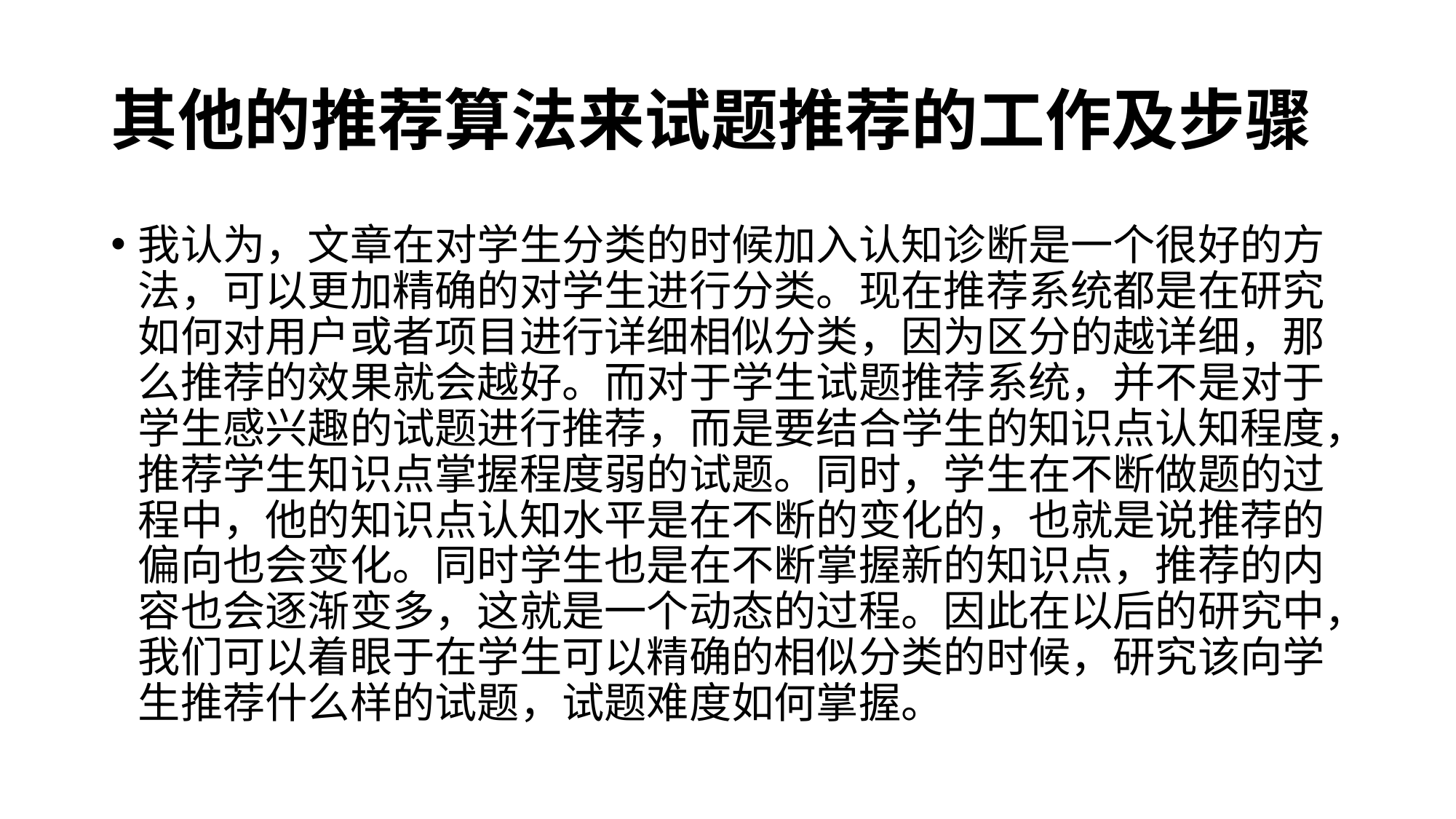

# 其他的推荐算法来试题推荐的工作及步骤
我认为，文章在对学生分类的时候加入认知诊断是一个很好的方法，可以更加精确的对学生进行分类。现在推荐系统都是在研究如何对用户或者项目进行详细相似分类，因为区分的越详细，那么推荐的效果就会越好。而对于学生试题推荐系统，并不是对于学生感兴趣的试题进行推荐，而是要结合学生的知识点认知程度，推荐学生知识点掌握程度弱的试题。同时，学生在不断做题的过程中，他的知识点认知水平是在不断的变化的，也就是说推荐的偏向也会变化。同时学生也是在不断掌握新的知识点，推荐的内容也会逐渐变多，这就是一个动态的过程。因此在以后的研究中，我们可以着眼于在学生可以精确的相似分类的时候，研究该向学生推荐什么样的试题，试题难度如何掌握。